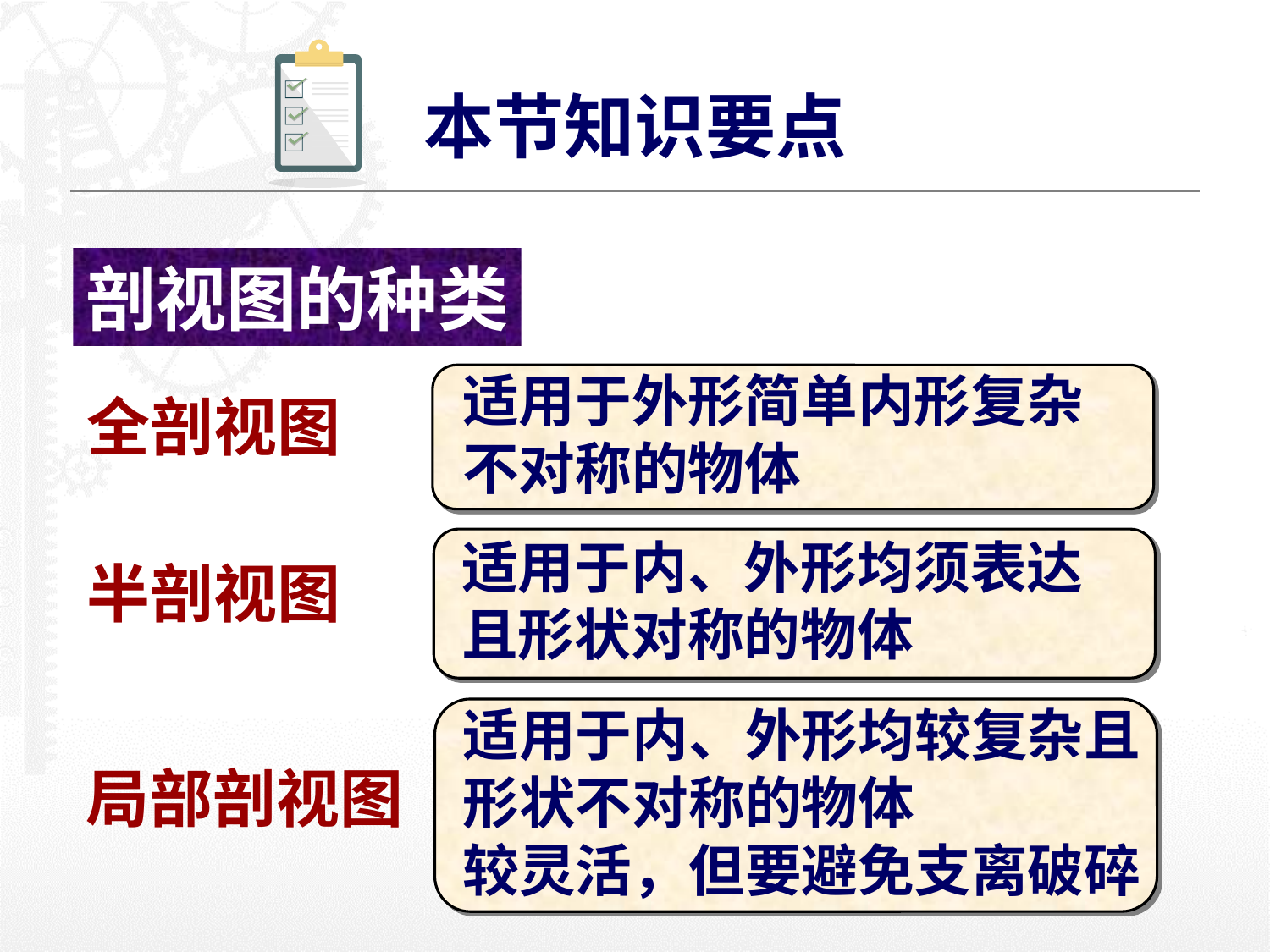

本节知识要点
剖视图的种类
适用于外形简单内形复杂
不对称的物体

全剖视图
适用于内、外形均须表达
且形状对称的物体

半剖视图
适用于内、外形均较复杂且
形状不对称的物体
较灵活，但要避免支离破碎

局部剖视图